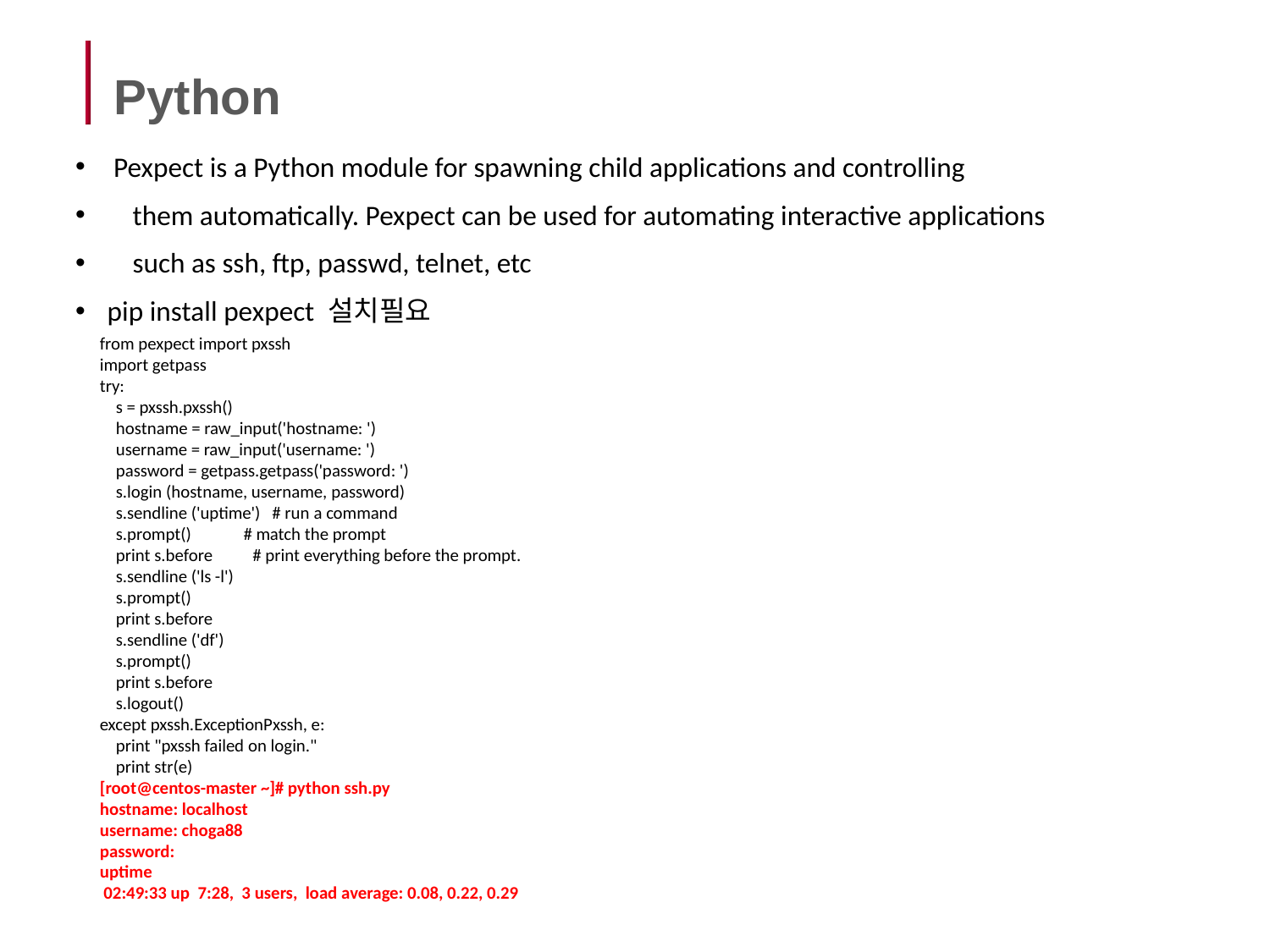

Pexpect is a Python module for spawning child applications and controlling
    them automatically. Pexpect can be used for automating interactive applications
    such as ssh, ftp, passwd, telnet, etc
pip install pexpect 설치필요
from pexpect import pxssh
import getpass
try:
    s = pxssh.pxssh()
    hostname = raw_input('hostname: ')
    username = raw_input('username: ')
    password = getpass.getpass('password: ')
    s.login (hostname, username, password)
    s.sendline ('uptime')   # run a command
    s.prompt()             # match the prompt
    print s.before          # print everything before the prompt.
    s.sendline ('ls -l')
    s.prompt()
    print s.before
    s.sendline ('df')
    s.prompt()
    print s.before
    s.logout()
except pxssh.ExceptionPxssh, e:
    print "pxssh failed on login."
    print str(e)
[root@centos-master ~]# python ssh.py
hostname: localhost
username: choga88
password:
uptime
 02:49:33 up  7:28,  3 users,  load average: 0.08, 0.22, 0.29